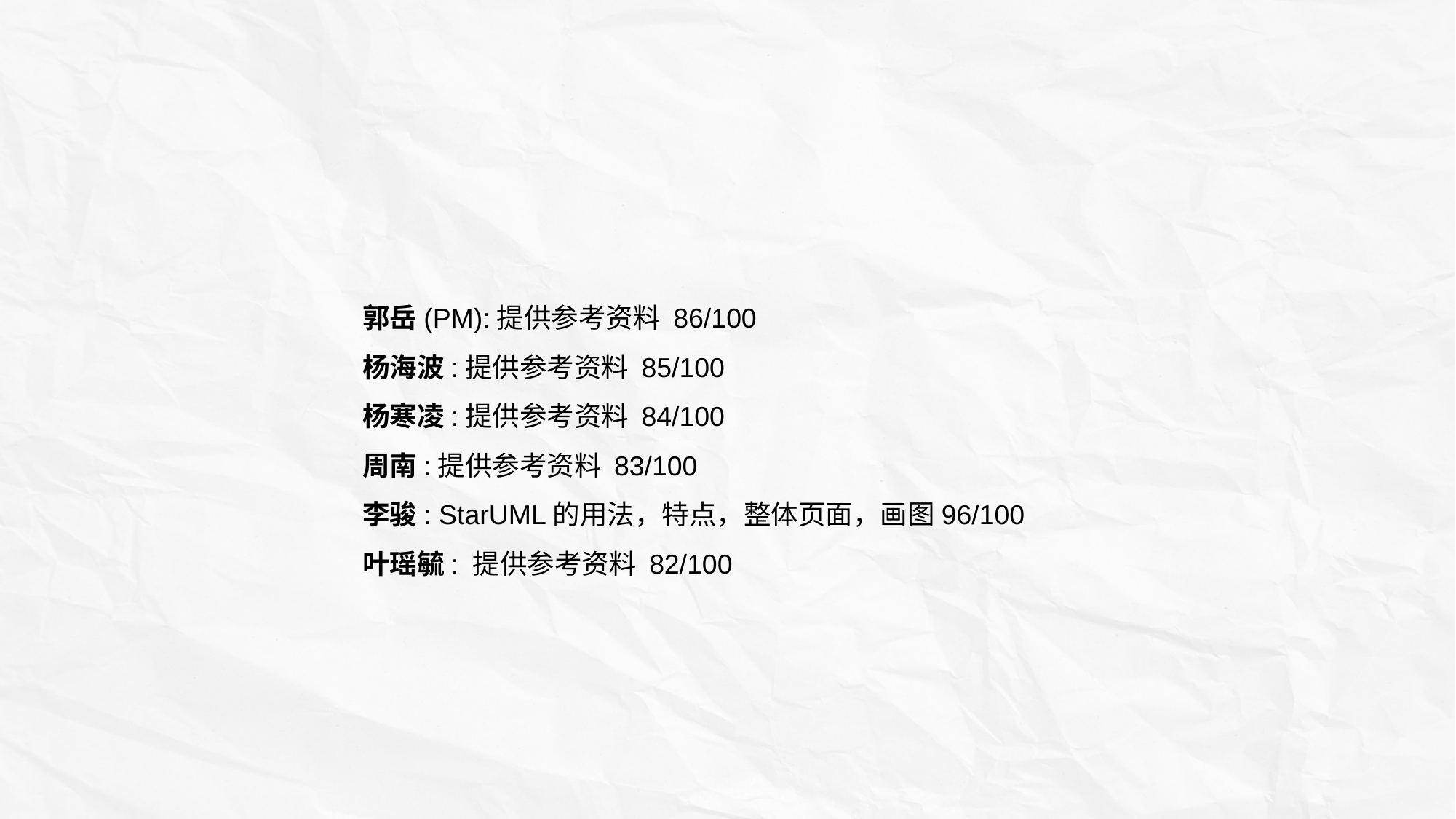

郭岳(PM):提供参考资料 86/100
杨海波:提供参考资料 85/100
杨寒凌:提供参考资料 84/100
周南:提供参考资料 83/100
李骏: StarUML的用法，特点，整体页面，画图96/100
叶瑶毓: 提供参考资料 82/100